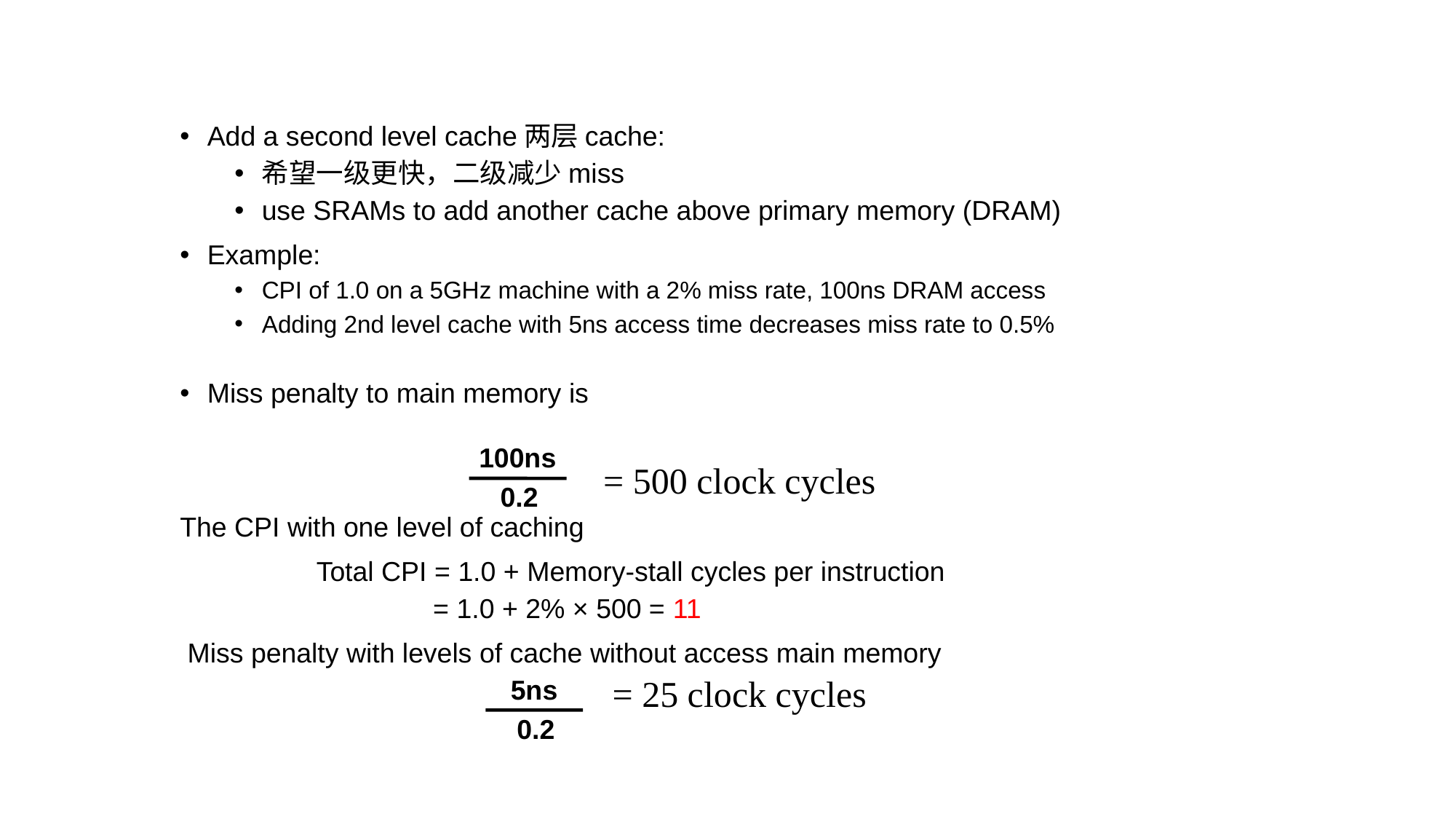

Add a second level cache两层cache:
希望一级更快，二级减少miss
use SRAMs to add another cache above primary memory (DRAM)
Example:
CPI of 1.0 on a 5GHz machine with a 2% miss rate, 100ns DRAM access
Adding 2nd level cache with 5ns access time decreases miss rate to 0.5%
Miss penalty to main memory is

The CPI with one level of caching
		Total CPI = 1.0 + Memory-stall cycles per instruction
   		 = 1.0 + 2% × 500 = 11
 Miss penalty with levels of cache without access main memory

100ns
0.2

= 500 clock cycles
= 25 clock cycles
5ns
0.2